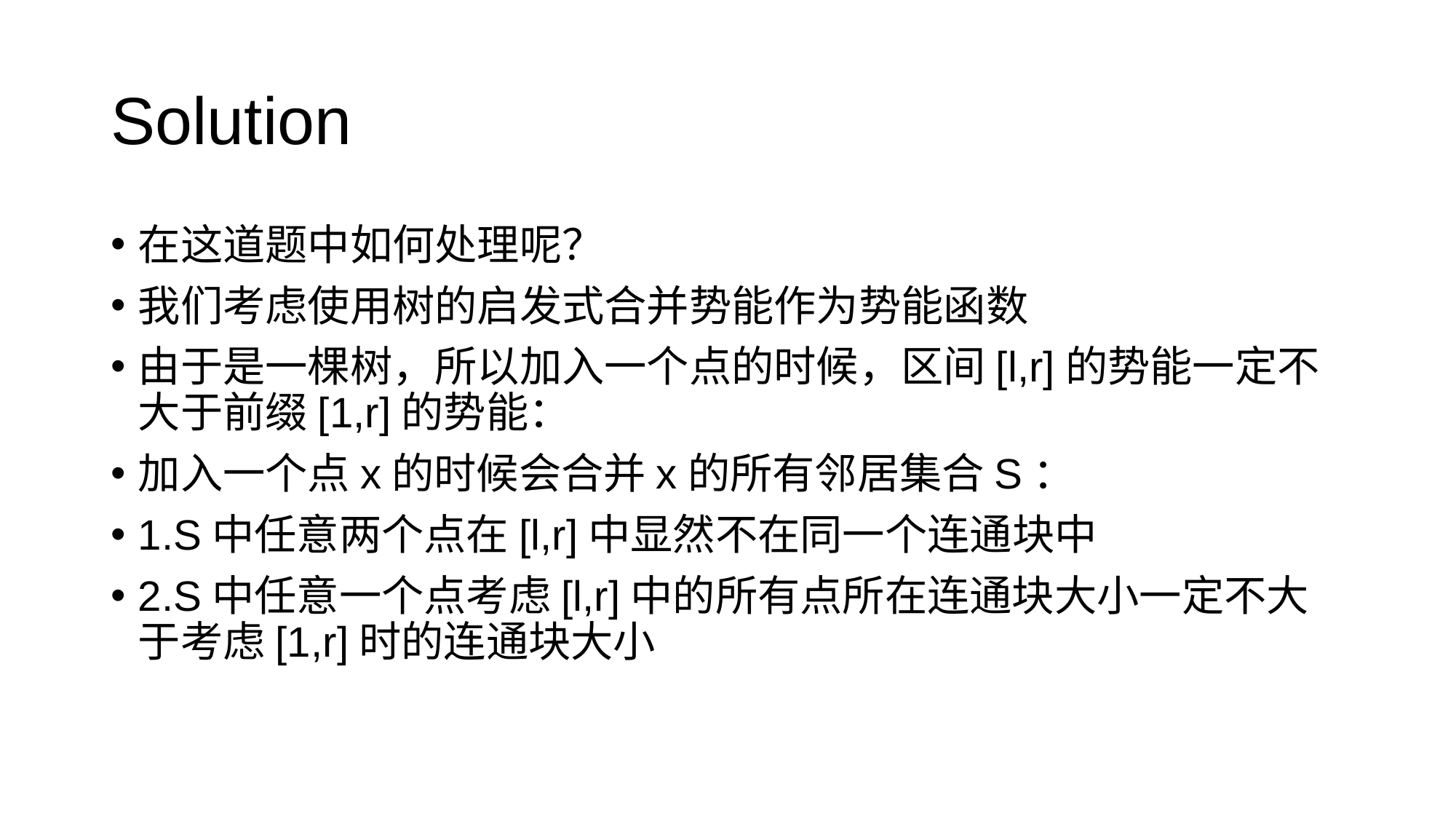

# Solution
在这道题中如何处理呢？
我们考虑使用树的启发式合并势能作为势能函数
由于是一棵树，所以加入一个点的时候，区间[l,r]的势能一定不大于前缀[1,r]的势能：
加入一个点x的时候会合并x的所有邻居集合S：
1.S中任意两个点在[l,r]中显然不在同一个连通块中
2.S中任意一个点考虑[l,r]中的所有点所在连通块大小一定不大于考虑[1,r]时的连通块大小